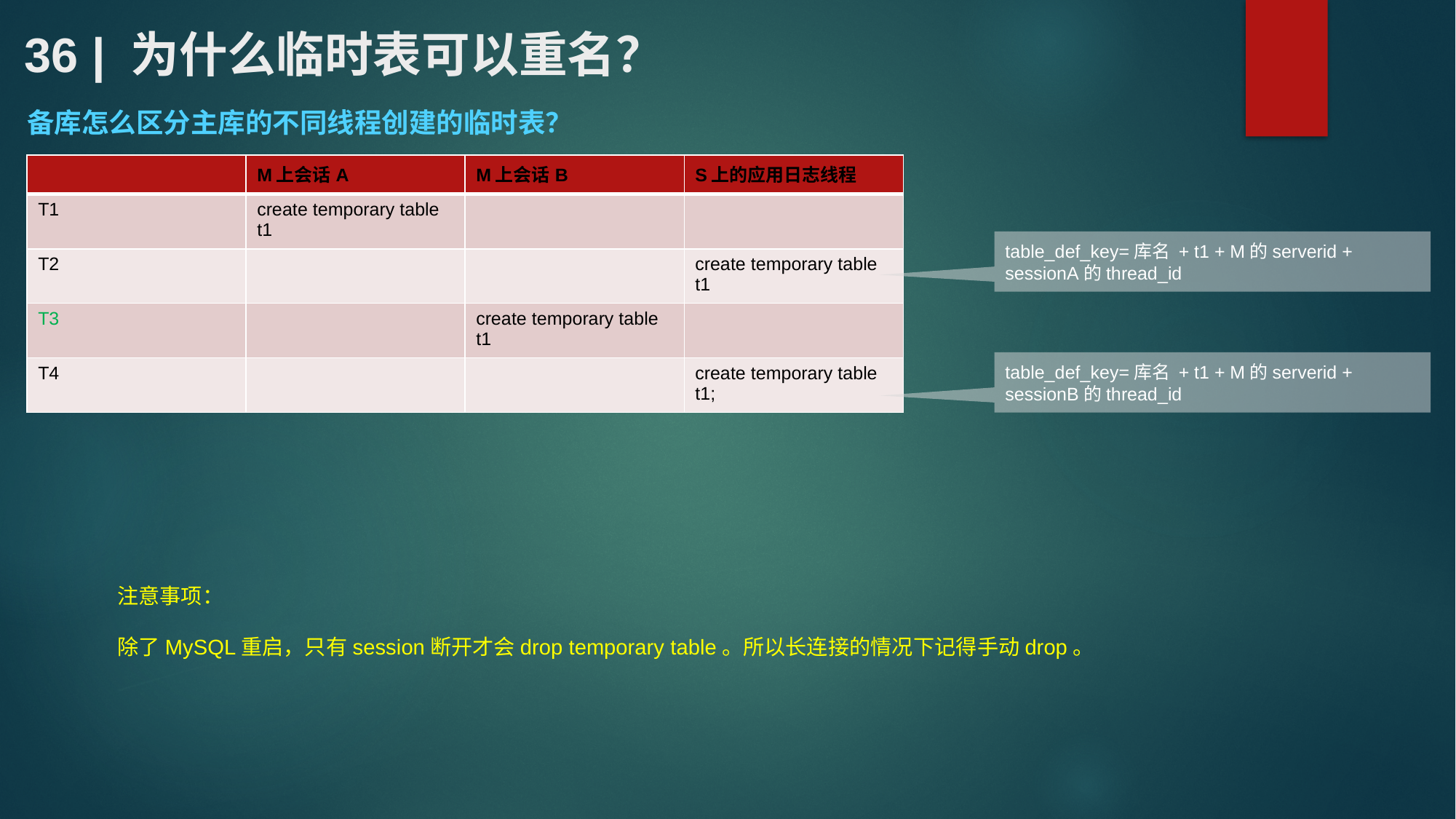

# 36 | 为什么临时表可以重名？
备库怎么区分主库的不同线程创建的临时表？
|  | M上会话A | M上会话B | S上的应用日志线程 |
| --- | --- | --- | --- |
| T1 | create temporary table t1 |  |  |
| T2 |  |  | create temporary table t1 |
| T3 |  | create temporary table t1 |  |
| T4 |  |  | create temporary table t1; |
table_def_key=库名 + t1 + M的serverid + sessionA的thread_id
table_def_key=库名 + t1 + M的serverid + sessionB的thread_id
注意事项：

除了MySQL重启，只有session断开才会drop temporary table。所以长连接的情况下记得手动drop。